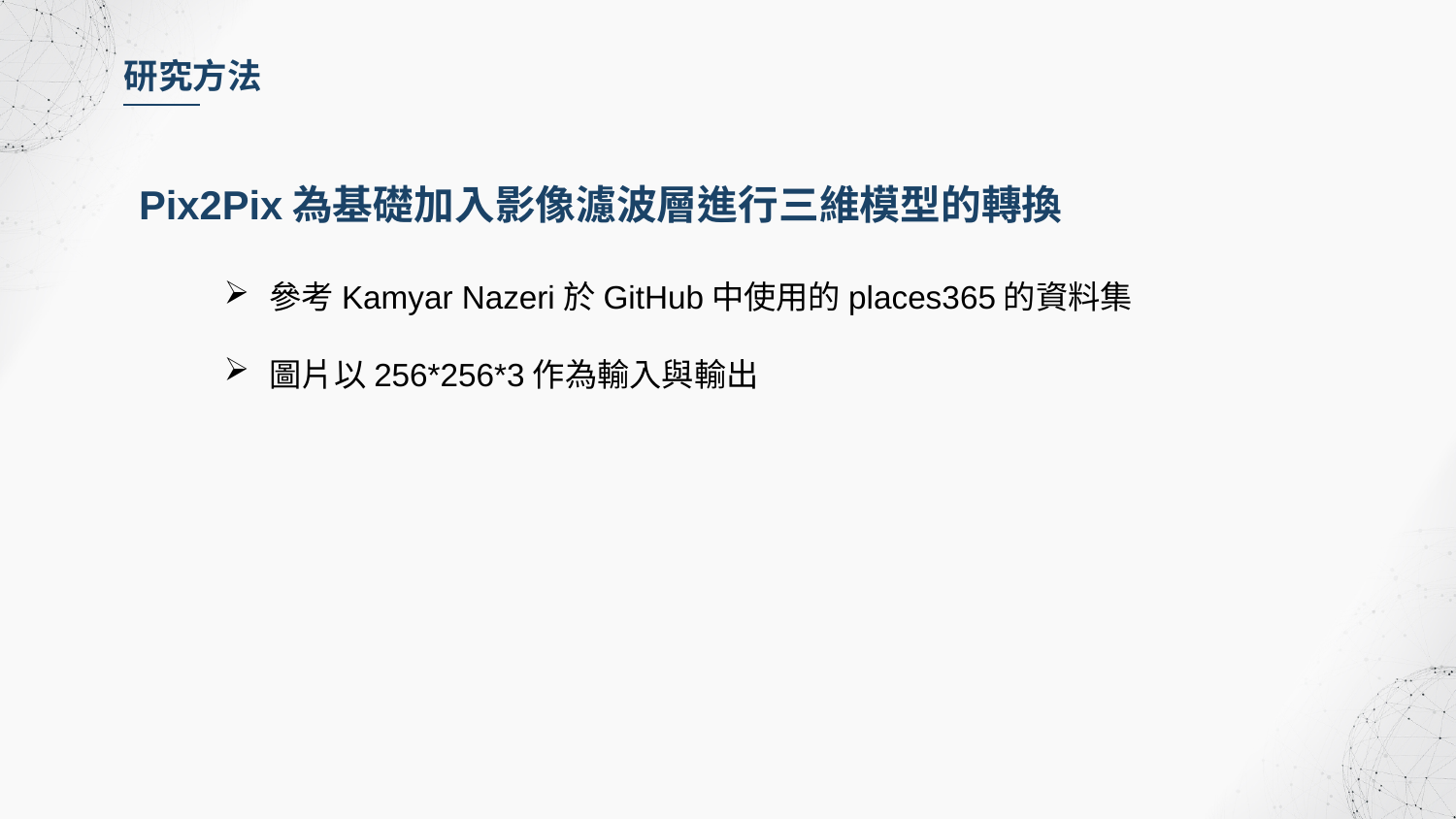

研究方法
Pix2Pix為基礎加入影像濾波層進行三維模型的轉換
參考Kamyar Nazeri於GitHub中使用的places365的資料集

圖片以256*256*3作為輸入與輸出